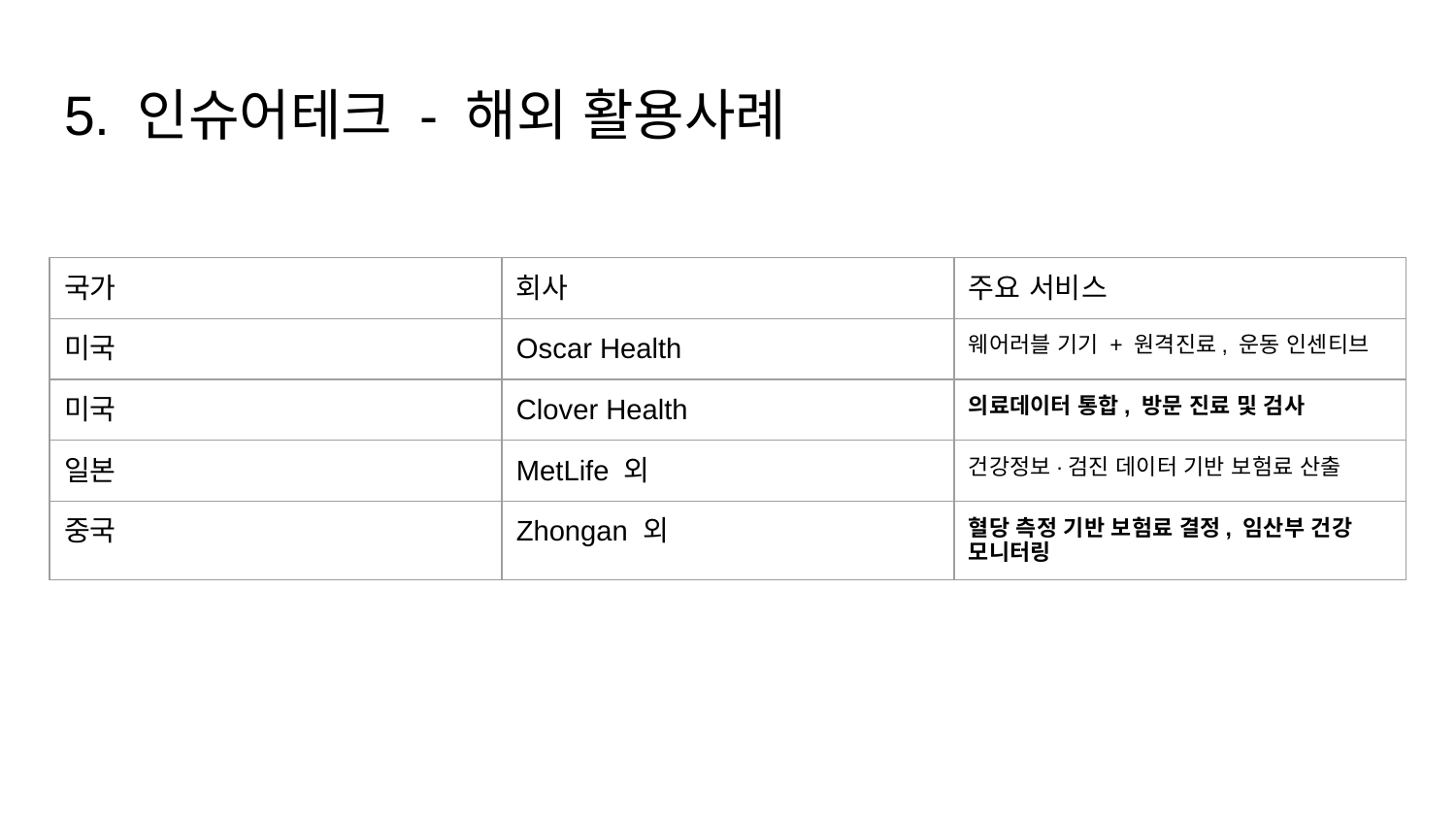

|  |
| --- |
|  |
| --- |
# 5. 인슈어테크 - 해외 활용사례
| 국가 | 회사 | 주요 서비스 |
| --- | --- | --- |
| 미국 | Oscar Health | 웨어러블 기기 + 원격진료, 운동 인센티브 |
| 미국 | Clover Health | 의료데이터 통합, 방문 진료 및 검사 |
| 일본 | MetLife 외 | 건강정보·검진 데이터 기반 보험료 산출 |
| 중국 | Zhongan 외 | 혈당 측정 기반 보험료 결정, 임산부 건강 모니터링 |